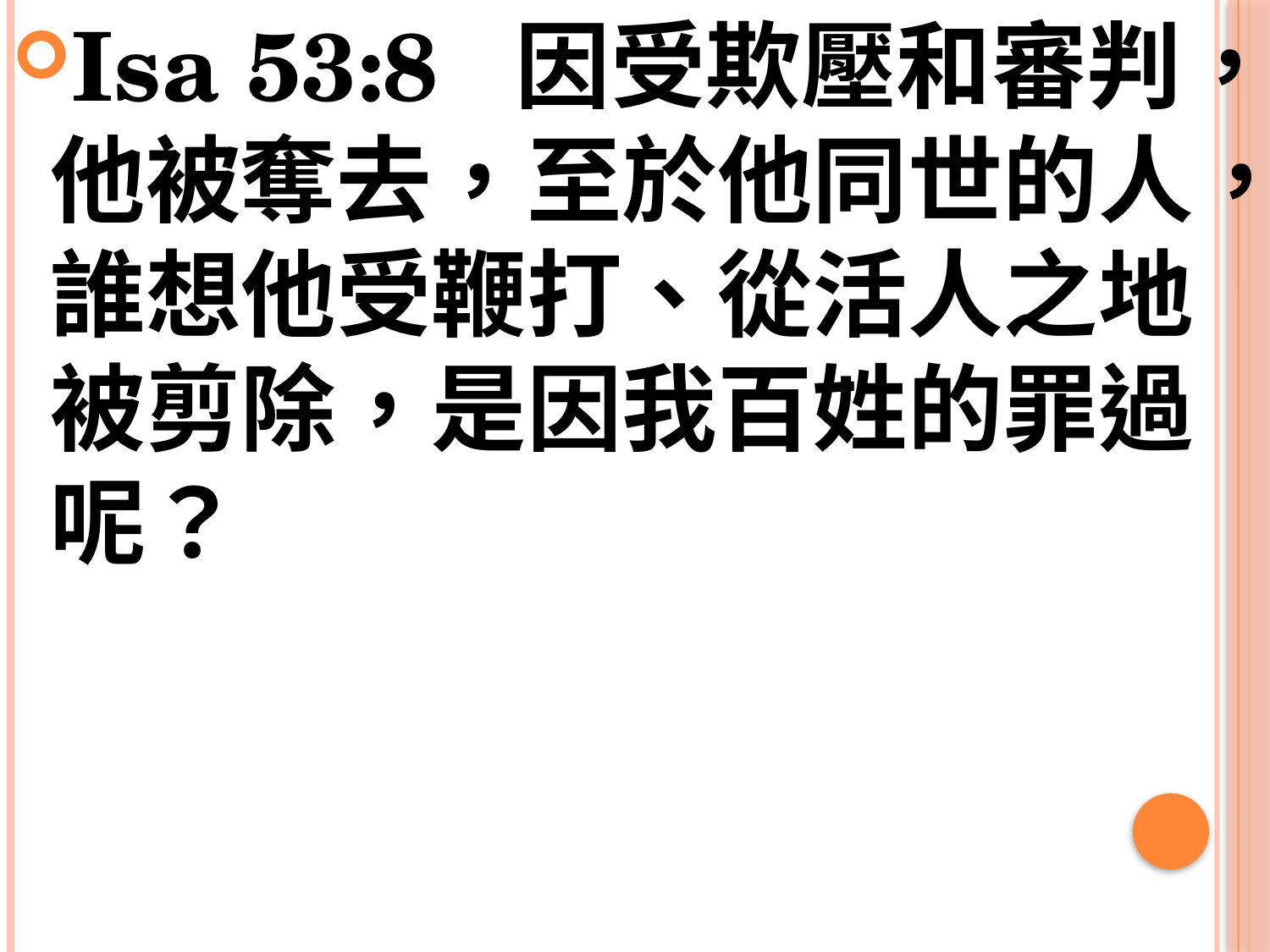

Isa 53:8  因受欺壓和審判，他被奪去，至於他同世的人，誰想他受鞭打、從活人之地被剪除，是因我百姓的罪過呢？